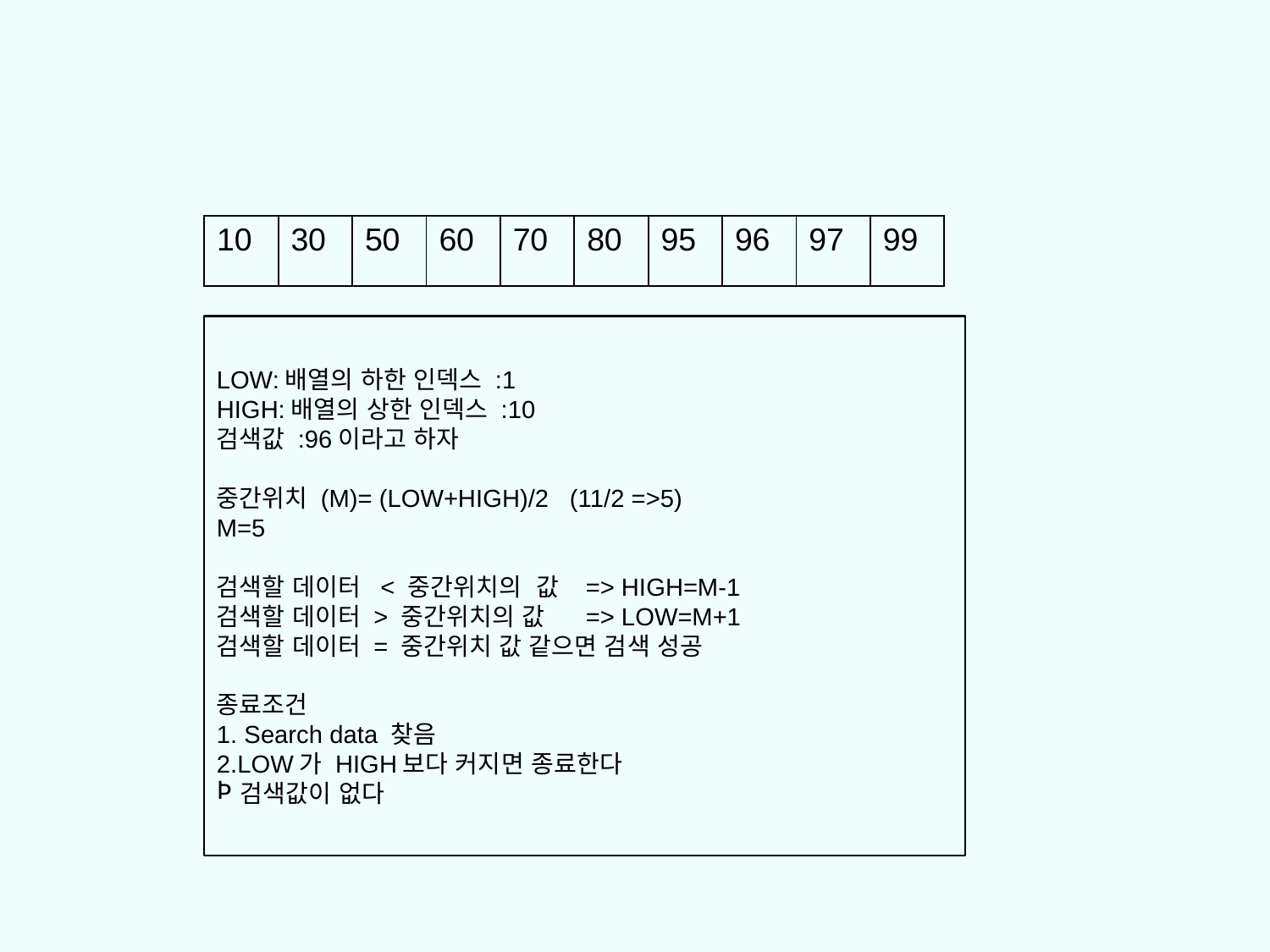

| 10 | 30 | 50 | 60 | 70 | 80 | 95 | 96 | 97 | 99 |
| --- | --- | --- | --- | --- | --- | --- | --- | --- | --- |
LOW:배열의 하한 인덱스 :1
HIGH:배열의 상한 인덱스 :10
검색값 :96이라고 하자

중간위치 (M)= (LOW+HIGH)/2   (11/2 =>5)
M=5

검색할 데이터  < 중간위치의  값   => HIGH=M-1
검색할 데이터 > 중간위치의 값     => LOW=M+1
검색할 데이터 = 중간위치 값 같으면 검색 성공

종료조건
1. Search data 찾음
2.LOW가 HIGH보다 커지면 종료한다
검색값이 없다